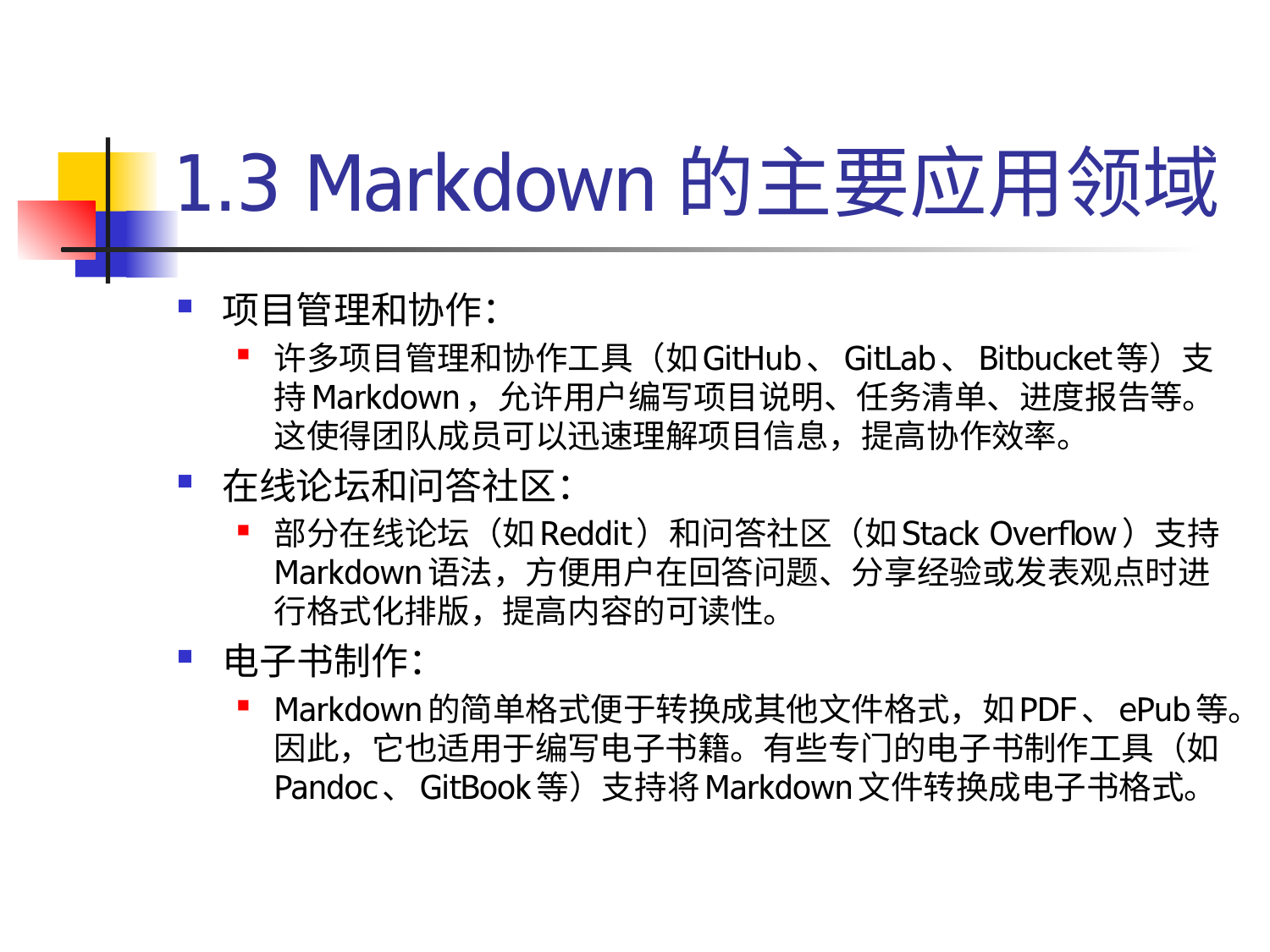

# 1.3 Markdown的主要应用领域
项目管理和协作：
许多项目管理和协作工具（如GitHub、GitLab、Bitbucket等）支持Markdown，允许用户编写项目说明、任务清单、进度报告等。这使得团队成员可以迅速理解项目信息，提高协作效率。
在线论坛和问答社区：
部分在线论坛（如Reddit）和问答社区（如Stack Overflow）支持Markdown语法，方便用户在回答问题、分享经验或发表观点时进行格式化排版，提高内容的可读性。
电子书制作：
Markdown的简单格式便于转换成其他文件格式，如PDF、ePub等。因此，它也适用于编写电子书籍。有些专门的电子书制作工具（如Pandoc、GitBook等）支持将Markdown文件转换成电子书格式。